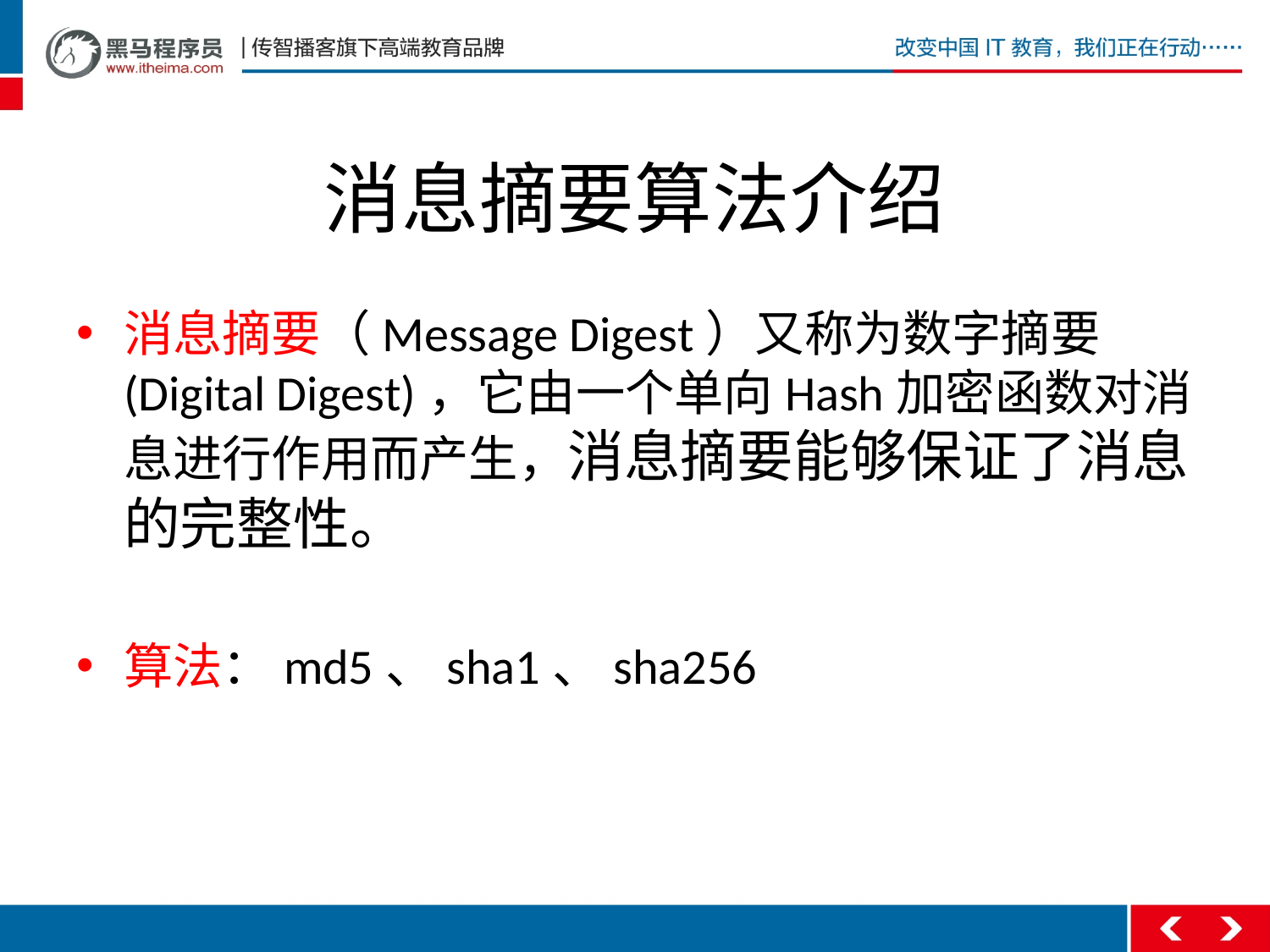

# 消息摘要算法介绍
消息摘要（Message Digest）又称为数字摘要(Digital Digest)，它由一个单向Hash加密函数对消息进行作用而产生，消息摘要能够保证了消息的完整性。

算法：md5、sha1、sha256